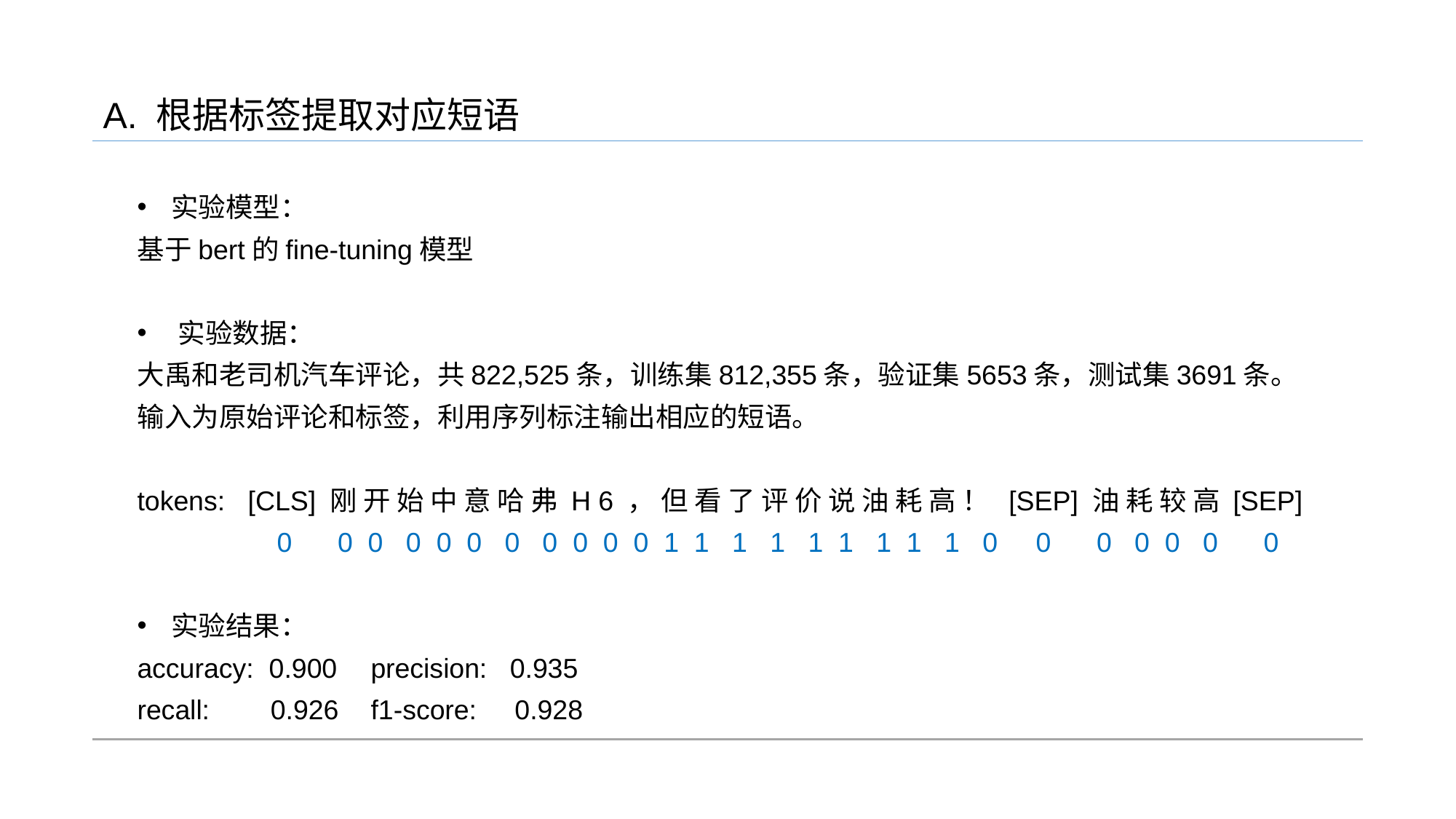

A. 根据标签提取对应短语
实验模型：
基于bert的fine-tuning模型

实验数据：
大禹和老司机汽车评论，共822,525条，训练集812,355条，验证集5653条，测试集3691条。
输入为原始评论和标签，利用序列标注输出相应的短语。

tokens:   [CLS] 刚 开 始 中 意 哈 弗 H 6 ， 但 看 了 评 价 说 油 耗 高 ！  [SEP] 油 耗 较 高 [SEP]
	    0      0  0   0  0  0   0   0  0  0  0  1  1   1   1   1  1   1  1   1   0     0      0   0  0   0      0

实验结果：
accuracy:  0.900	  precision:   0.935
recall:        0.926	  f1-score:     0.928